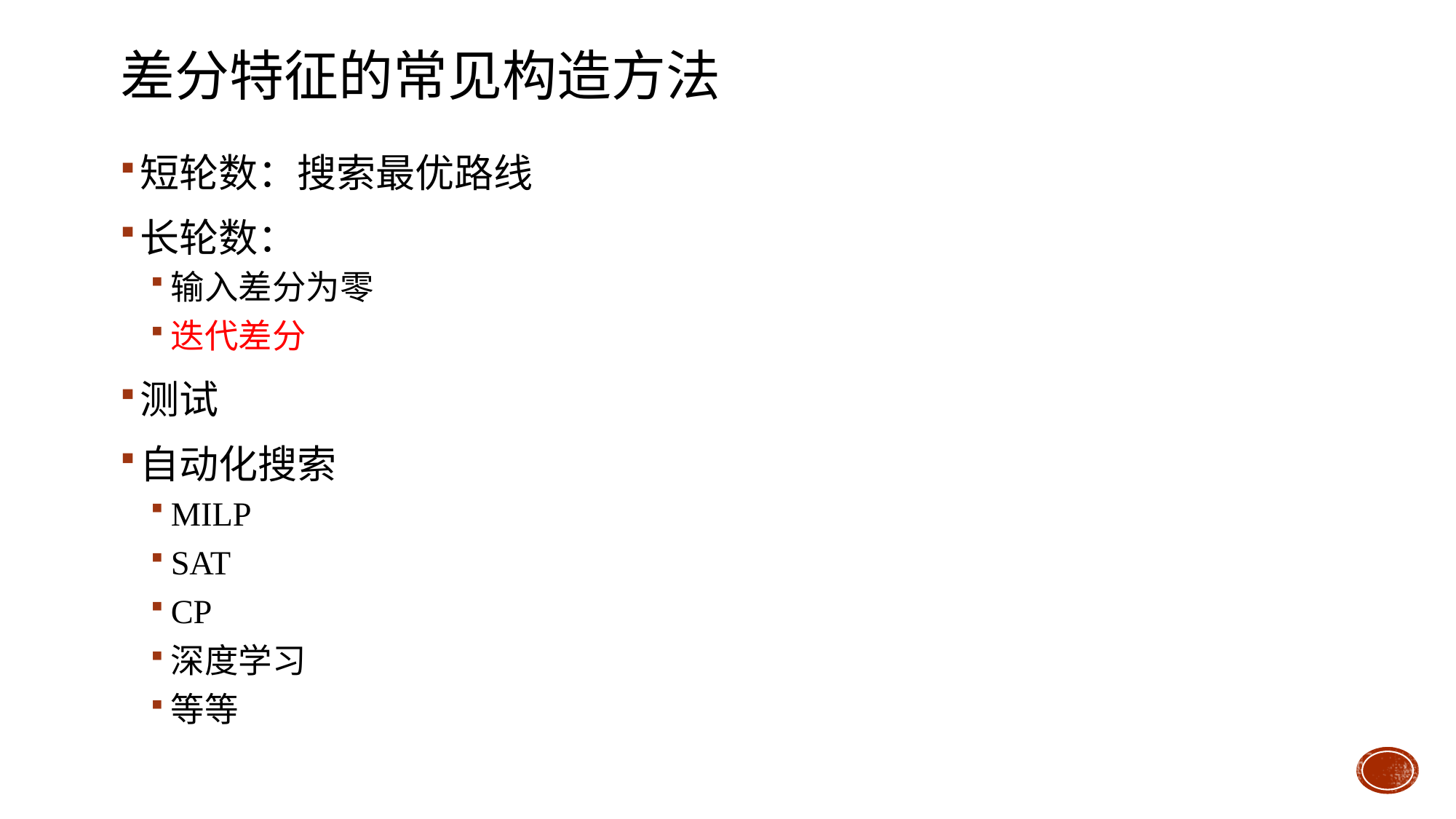

# 差分特征的常见构造方法
短轮数：搜索最优路线
长轮数：
输入差分为零
迭代差分
测试
自动化搜索
MILP
SAT
CP
深度学习
等等